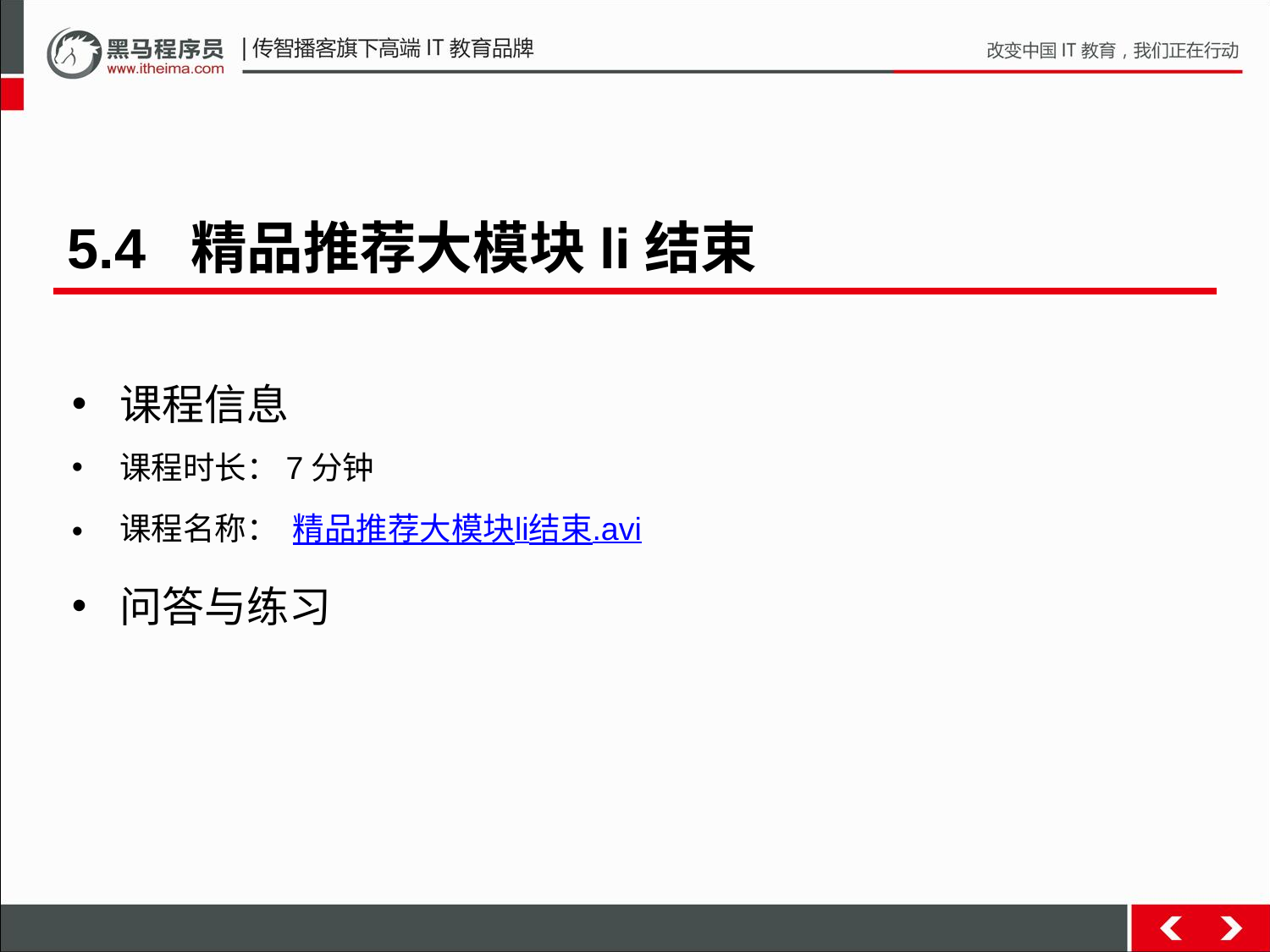

5.4  精品推荐大模块li结束
课程信息
课程时长：7分钟
课程名称：  精品推荐大模块li结束.avi
问答与练习